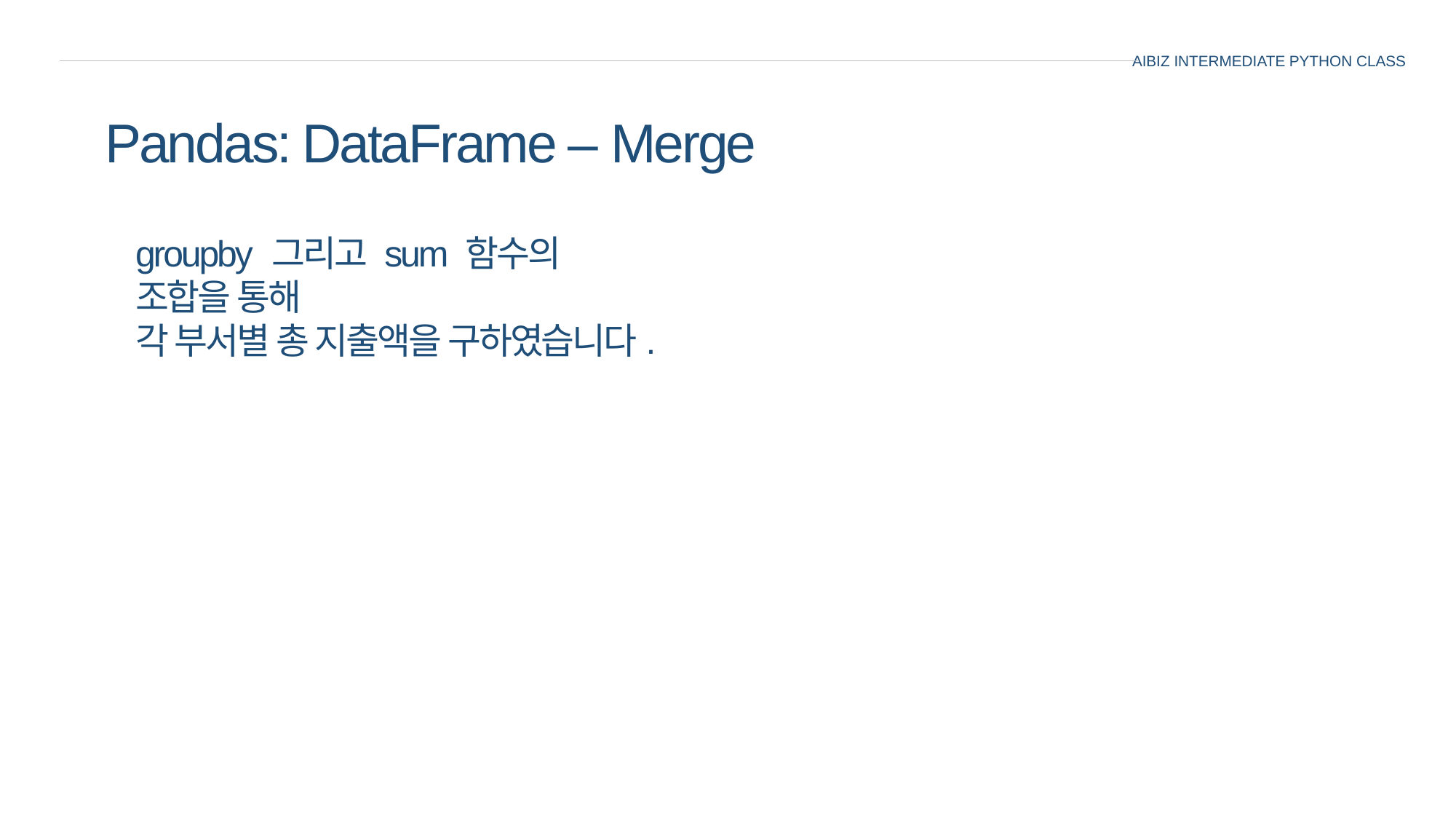

AIBIZ INTERMEDIATE PYTHON CLASS
Pandas: DataFrame – Merge
groupby 그리고 sum 함수의
조합을 통해
각 부서별 총 지출액을 구하였습니다.